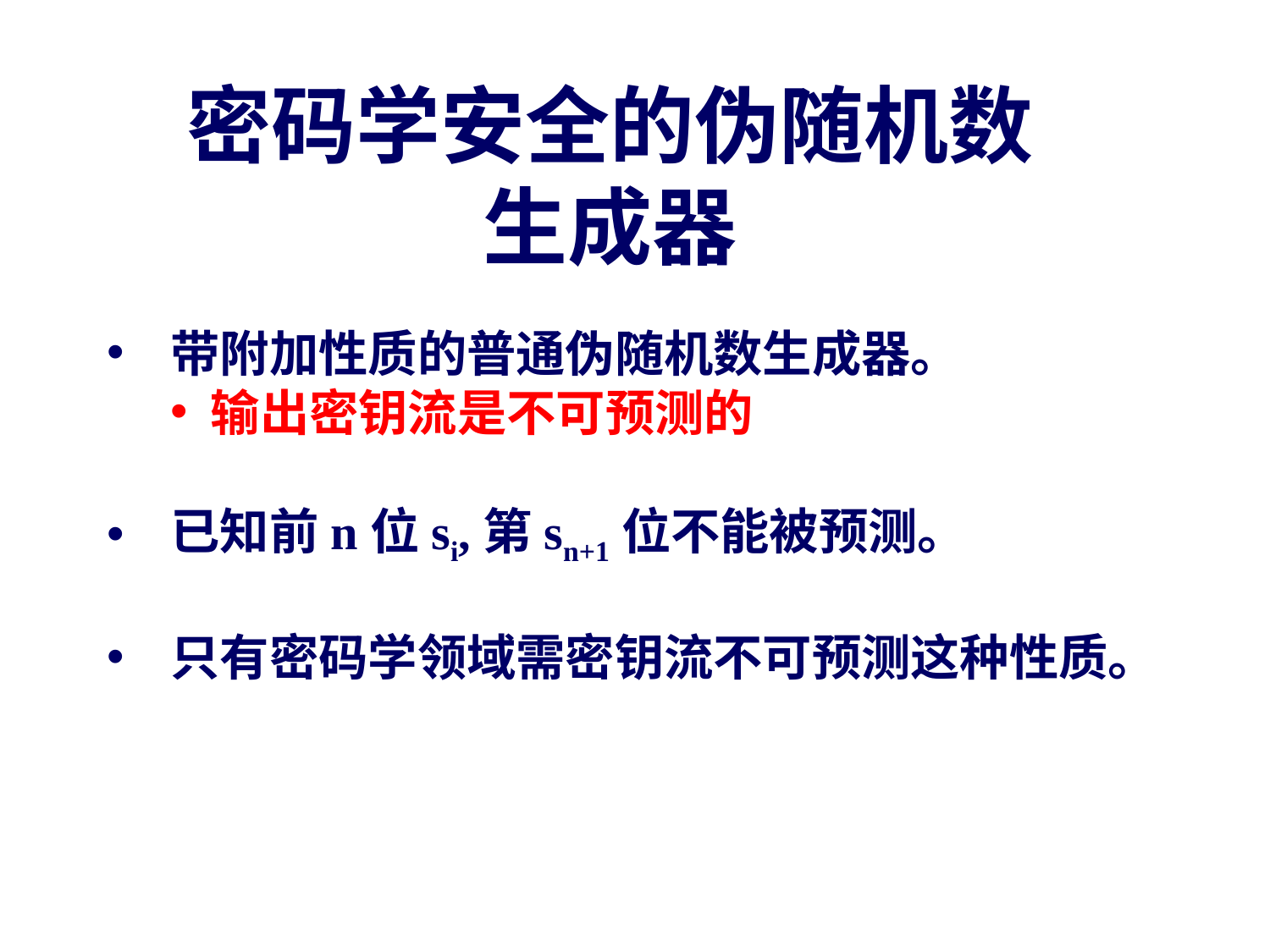

密码学安全的伪随机数
生成器
带附加性质的普通伪随机数生成器。
输出密钥流是不可预测的

已知前n位si,第sn+1位不能被预测。

只有密码学领域需密钥流不可预测这种性质。